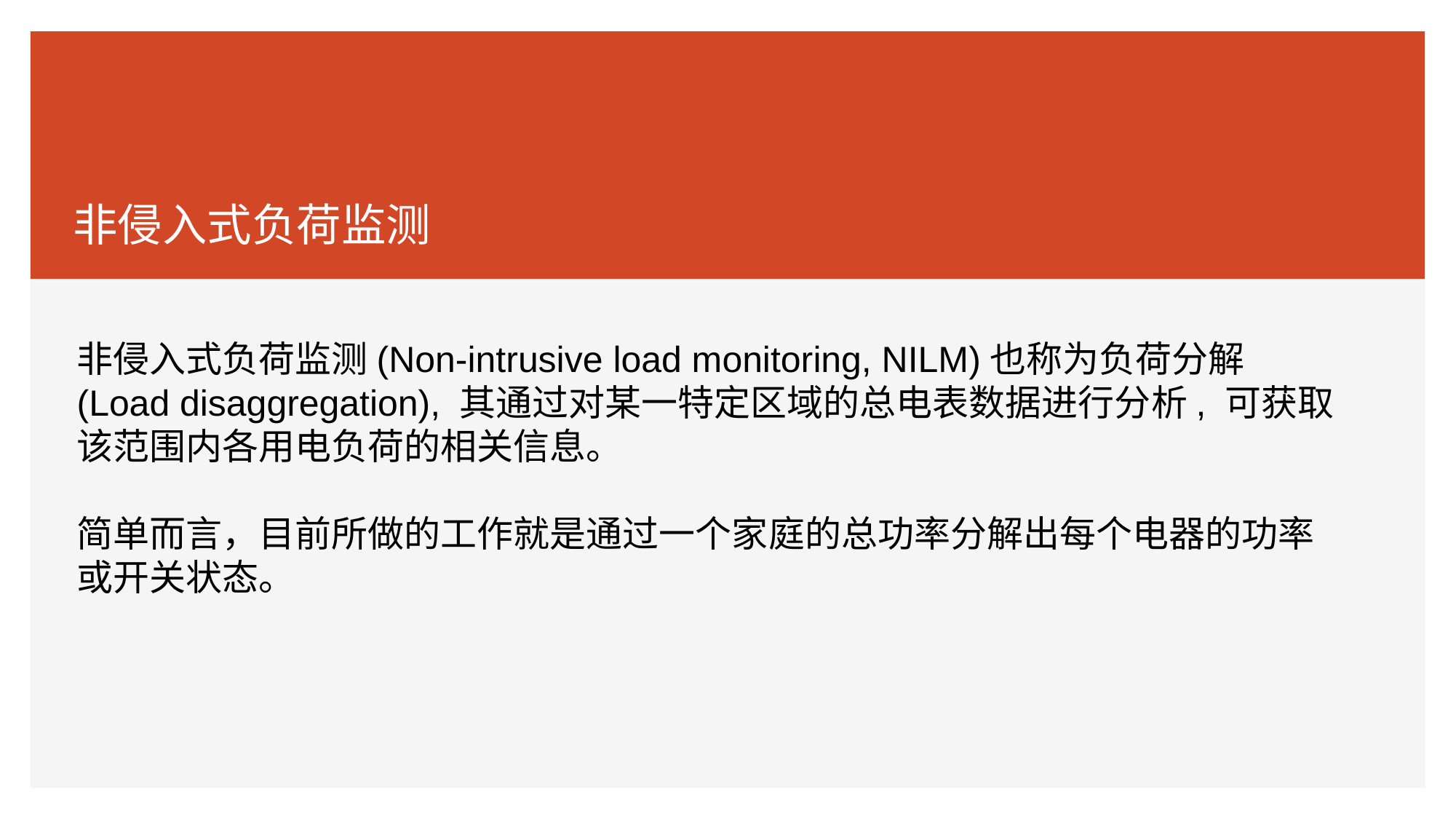

# 非侵入式负荷监测

非侵入式负荷监测(Non-intrusive load monitoring, NILM)也称为负荷分解(Load disaggregation), 其通过对某一特定区域的总电表数据进行分析, 可获取该范围内各用电负荷的相关信息。

简单而言，目前所做的工作就是通过一个家庭的总功率分解出每个电器的功率或开关状态。